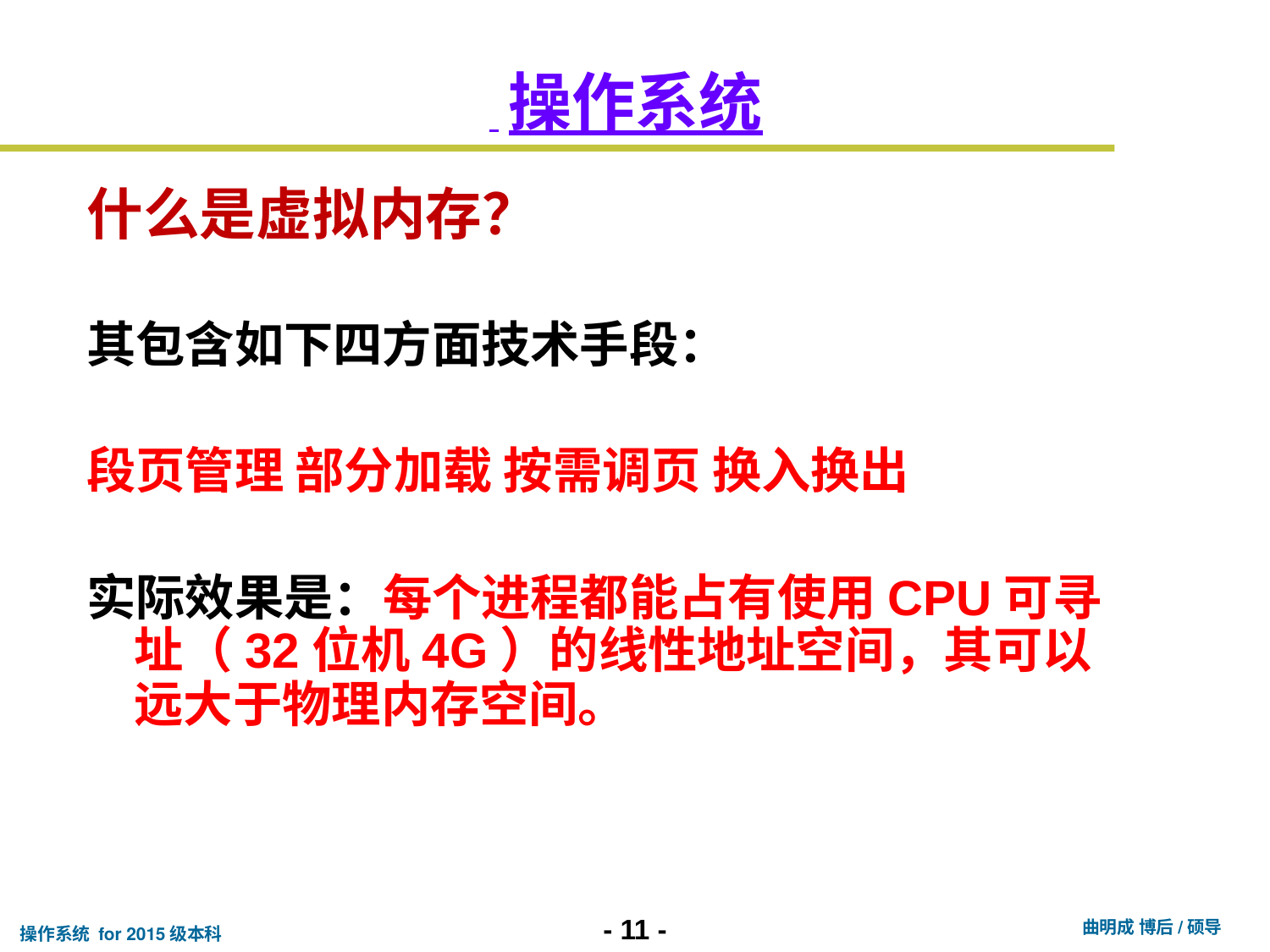

# 操作系统
什么是虚拟内存？

其包含如下四方面技术手段：

段页管理 部分加载 按需调页 换入换出

实际效果是：每个进程都能占有使用CPU可寻址（32位机4G）的线性地址空间，其可以远大于物理内存空间。